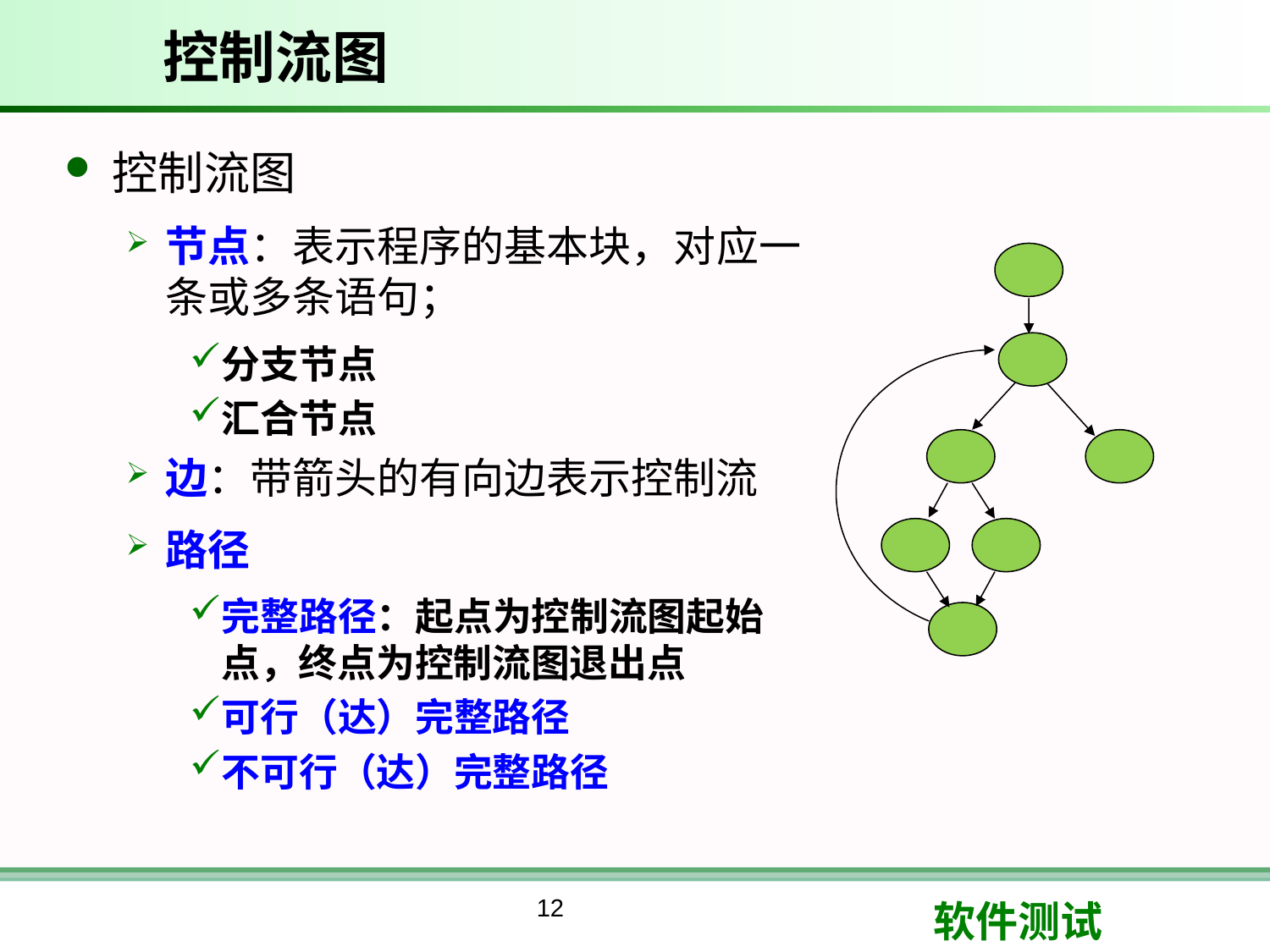

# 控制流图
控制流图
节点：表示程序的基本块，对应一条或多条语句；
分支节点
汇合节点
边：带箭头的有向边表示控制流
路径
完整路径：起点为控制流图起始点，终点为控制流图退出点
可行（达）完整路径
不可行（达）完整路径

12